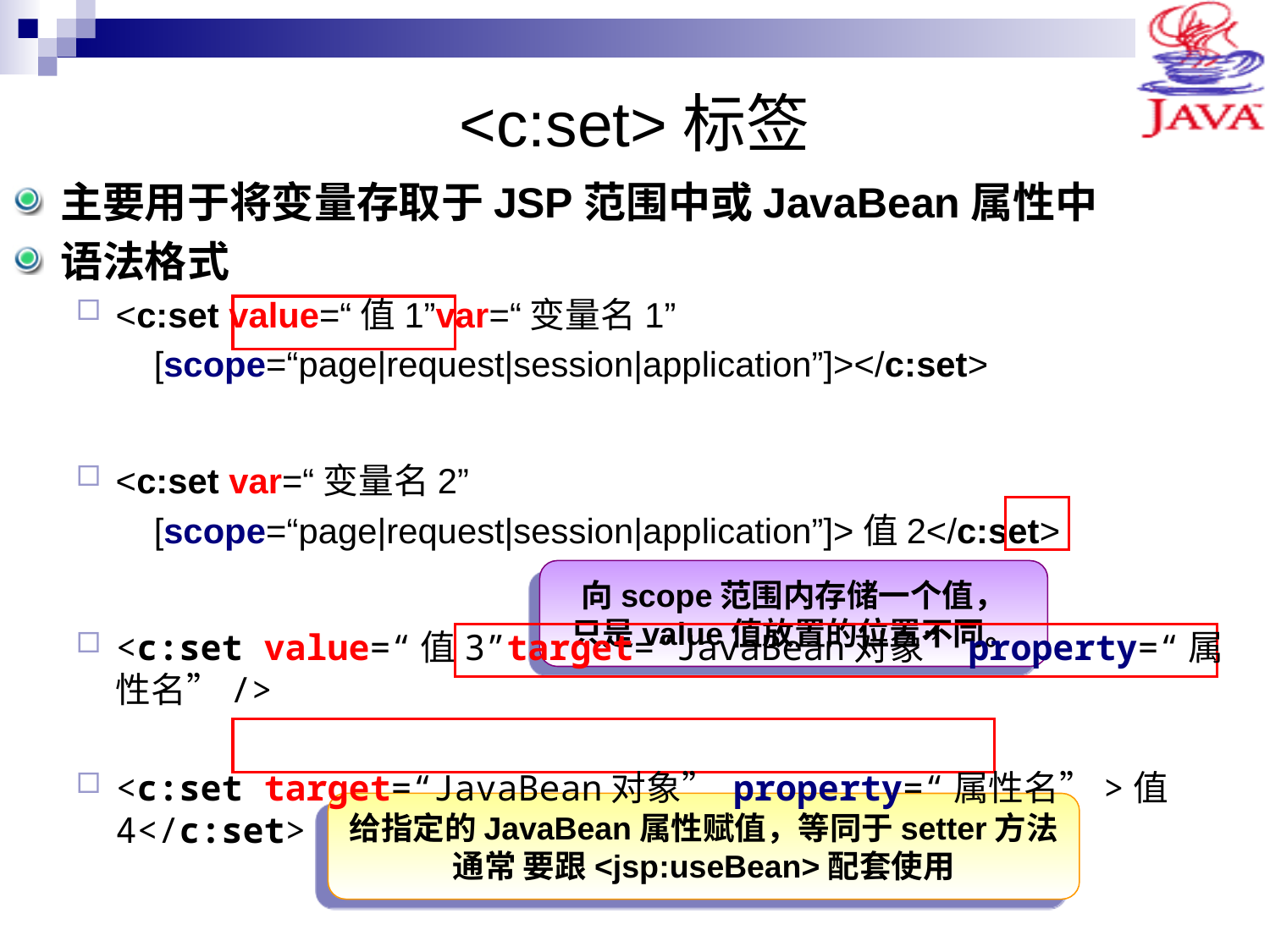

# <c:set>标签
主要用于将变量存取于JSP范围中或JavaBean属性中
语法格式
<c:set value=“值1”var=“变量名1”
        [scope=“page|request|session|application”]></c:set>

<c:set var=“变量名2”
        [scope=“page|request|session|application”]>值2</c:set>

<c:set value=“值3”target=“JavaBean对象”property=“属性名”/>

<c:set target=“JavaBean对象” property=“属性名”>值4</c:set>
向scope范围内存储一个值，
只是value值放置的位置不同。

给指定的JavaBean属性赋值，等同于setter方法
通常 要跟<jsp:useBean>配套使用